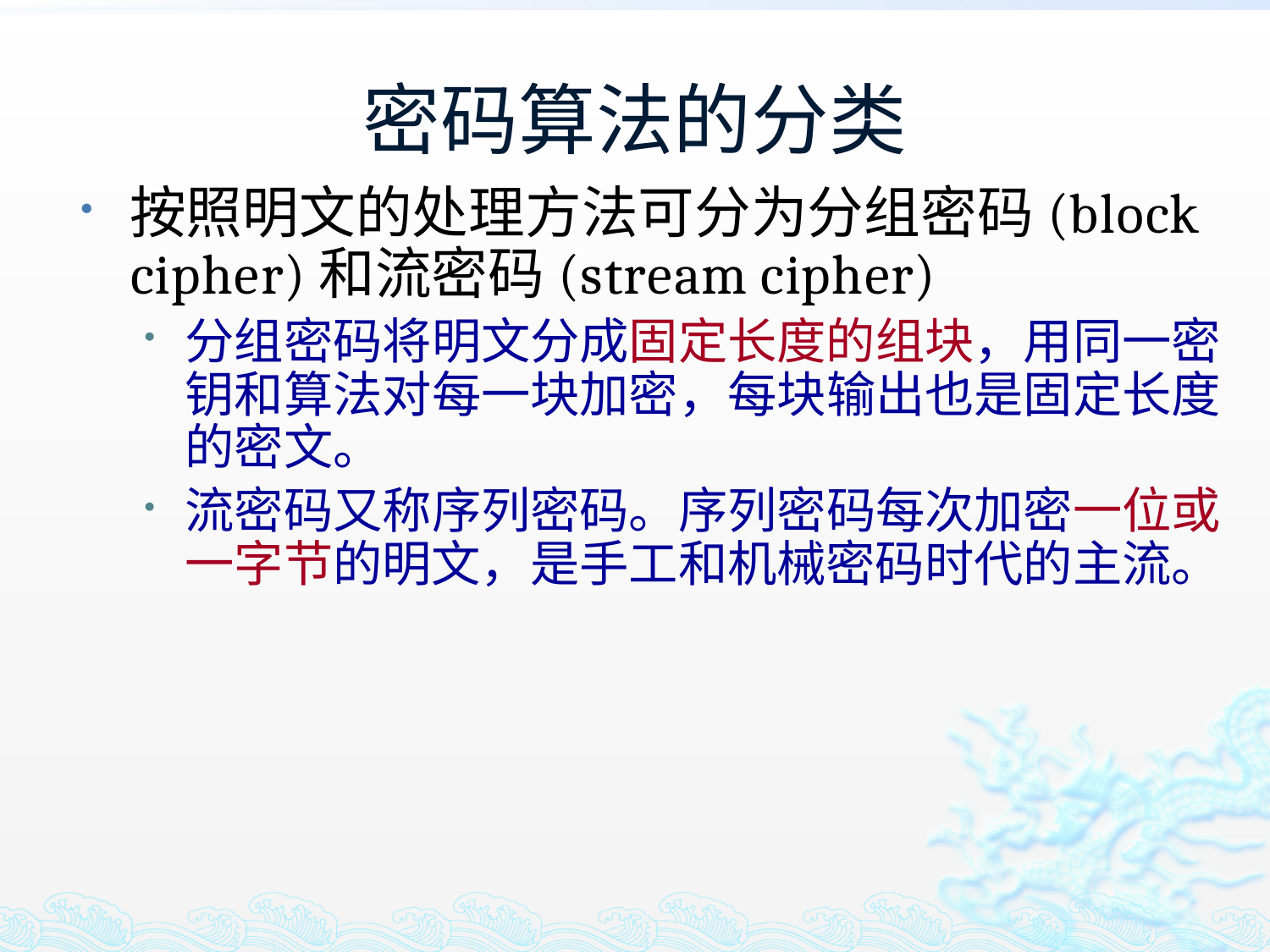

# 密码算法的分类
按照明文的处理方法可分为分组密码(block cipher)和流密码(stream cipher)
分组密码将明文分成固定长度的组块，用同一密钥和算法对每一块加密，每块输出也是固定长度的密文。
流密码又称序列密码。序列密码每次加密一位或一字节的明文，是手工和机械密码时代的主流。